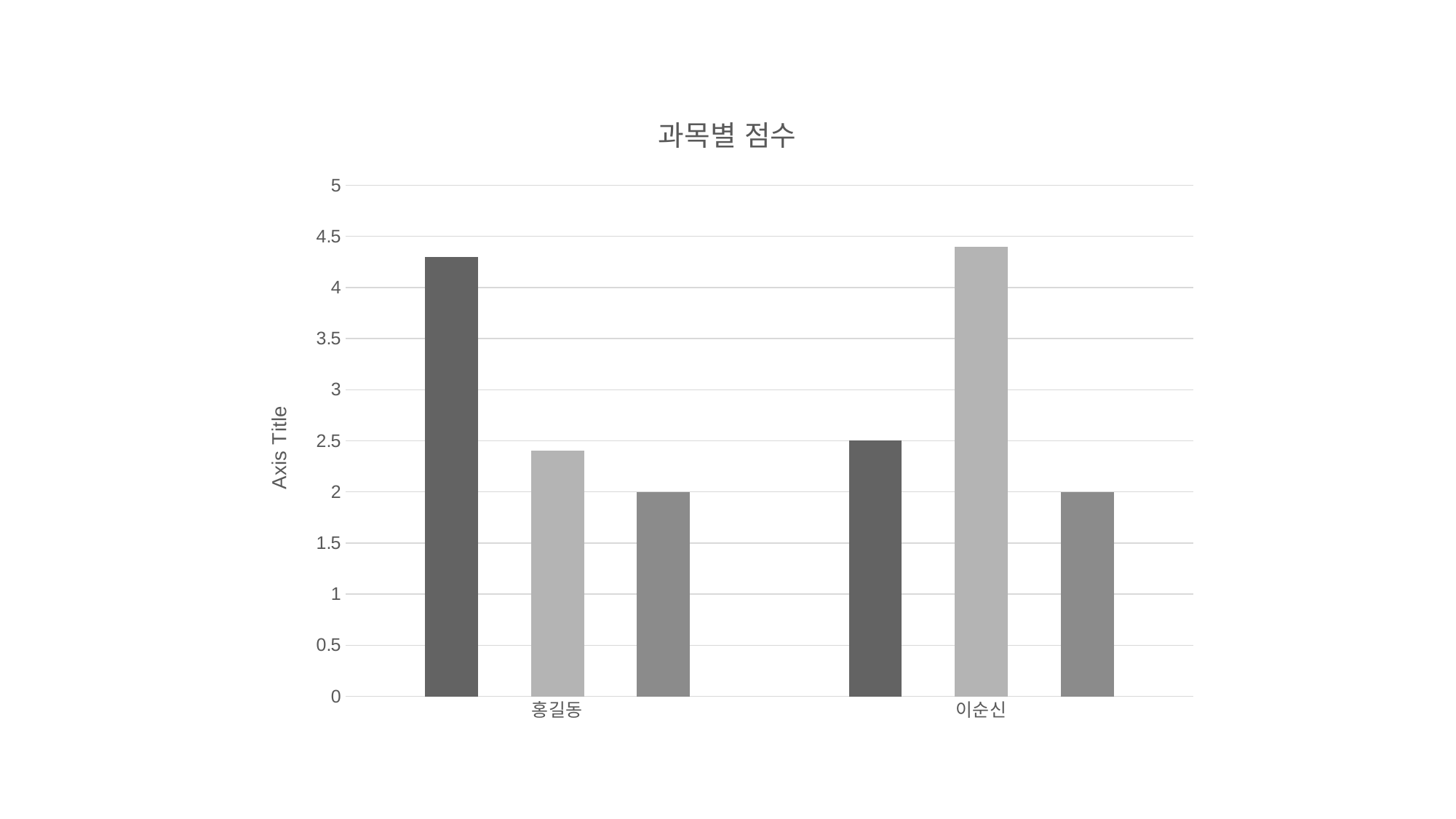

### Chart: 과목별 점수

| Category | 음악 | 체육 | 미술 |
|---|---|---|---|
| 홍길동 | 4.3 | 2.4 | 2.0 |
| 이순신 | 2.5 | 4.4 | 2.0 |